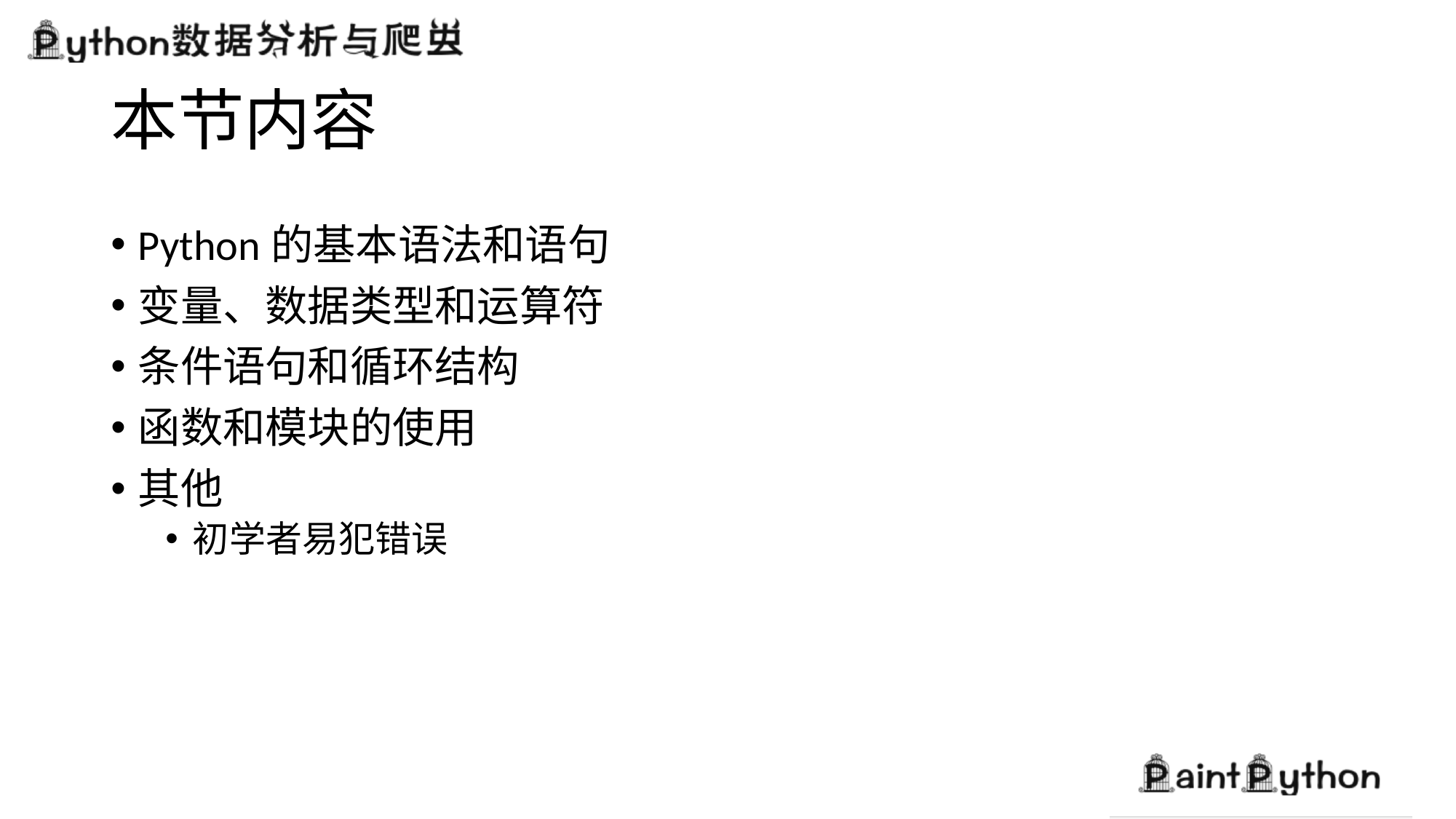

# 本节内容
Python的基本语法和语句
变量、数据类型和运算符
条件语句和循环结构
函数和模块的使用
其他
初学者易犯错误